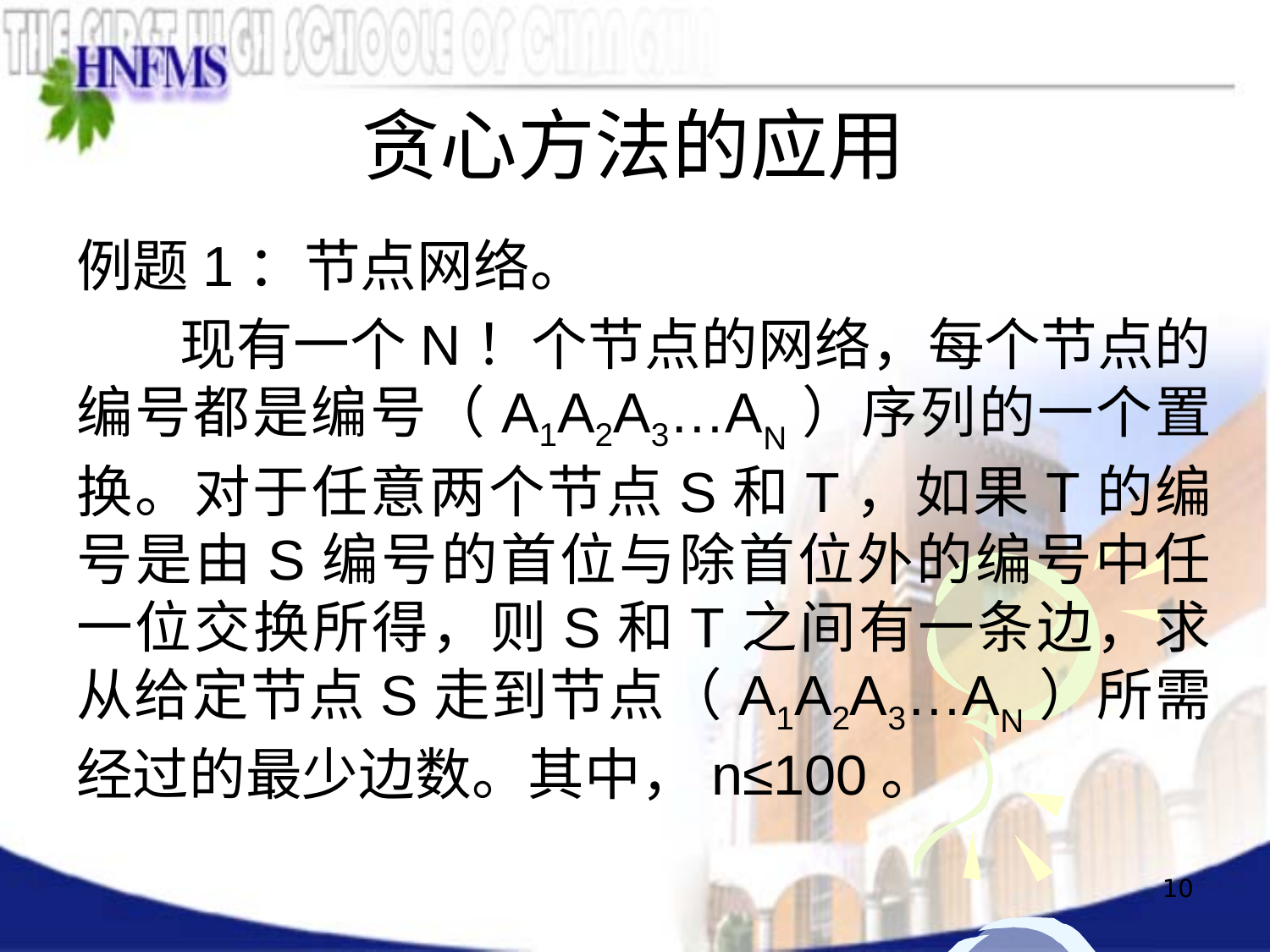

# 贪心方法的应用
例题1：节点网络。
       现有一个N！个节点的网络，每个节点的编号都是编号（A1A2A3…AN）序列的一个置换。对于任意两个节点S和T，如果T的编号是由S编号的首位与除首位外的编号中任一位交换所得，则S和T之间有一条边，求从给定节点S走到节点（A1A2A3…AN）所需经过的最少边数。其中，n≤100。
10